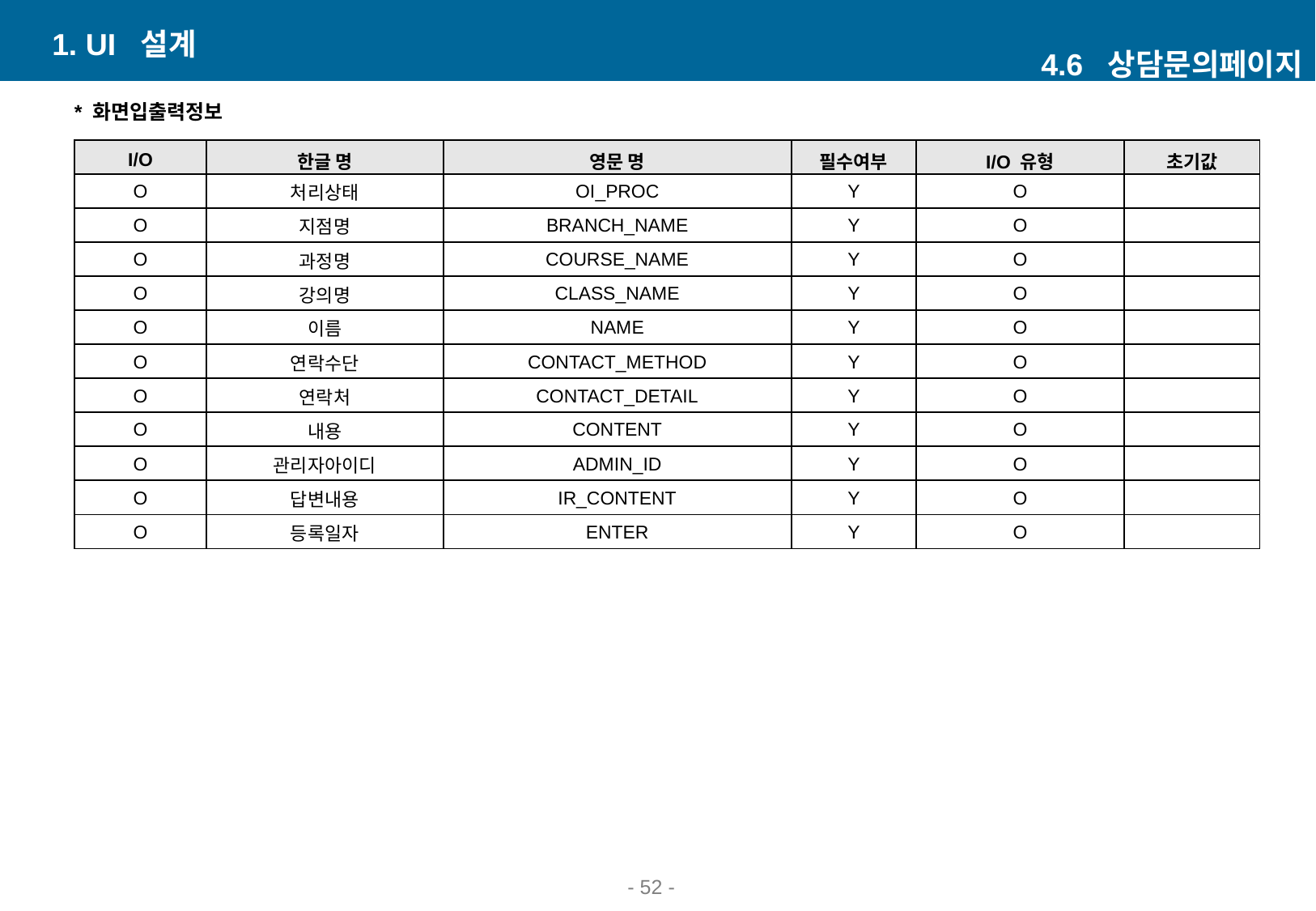

1. UI  설계
4.6  상담문의페이지
* 화면입출력정보
| I/O | 한글 명 | 영문 명 | 필수여부 | I/O 유형 | 초기값 |
| --- | --- | --- | --- | --- | --- |
| O | 처리상태 | OI\_PROC | Y | O |  |
| O | 지점명 | BRANCH\_NAME | Y | O |  |
| O | 과정명 | COURSE\_NAME | Y | O |  |
| O | 강의명 | CLASS\_NAME | Y | O |  |
| O | 이름 | NAME | Y | O |  |
| O | 연락수단 | CONTACT\_METHOD | Y | O |  |
| O | 연락처 | CONTACT\_DETAIL | Y | O |  |
| O | 내용 | CONTENT | Y | O |  |
| O | 관리자아이디 | ADMIN\_ID | Y | O |  |
| O | 답변내용 | IR\_CONTENT | Y | O |  |
| O | 등록일자 | ENTER | Y | O |  |
- 52 -